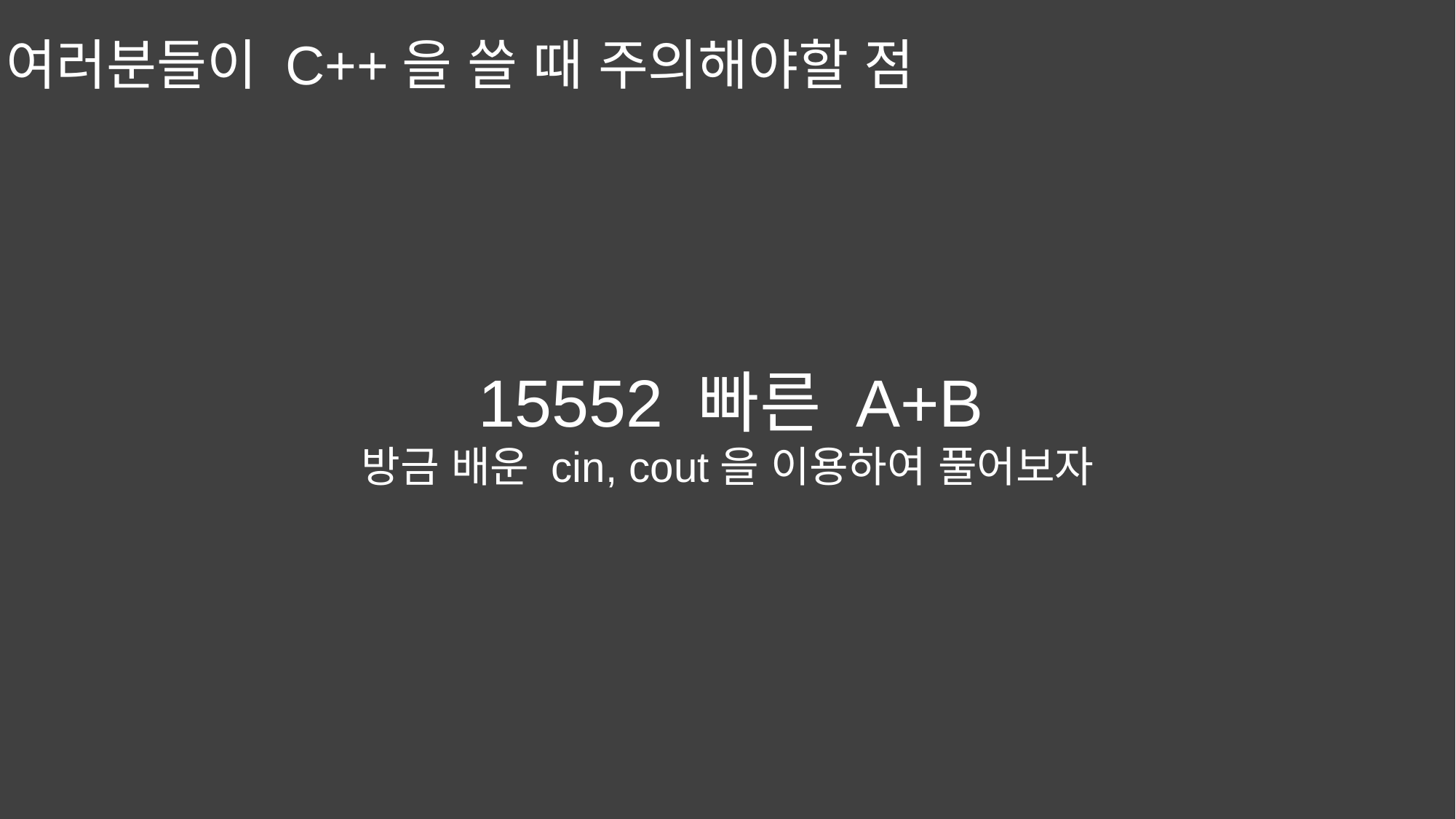

여러분들이 C++을 쓸 때 주의해야할 점
15552 빠른 A+B
방금 배운 cin, cout을 이용하여 풀어보자